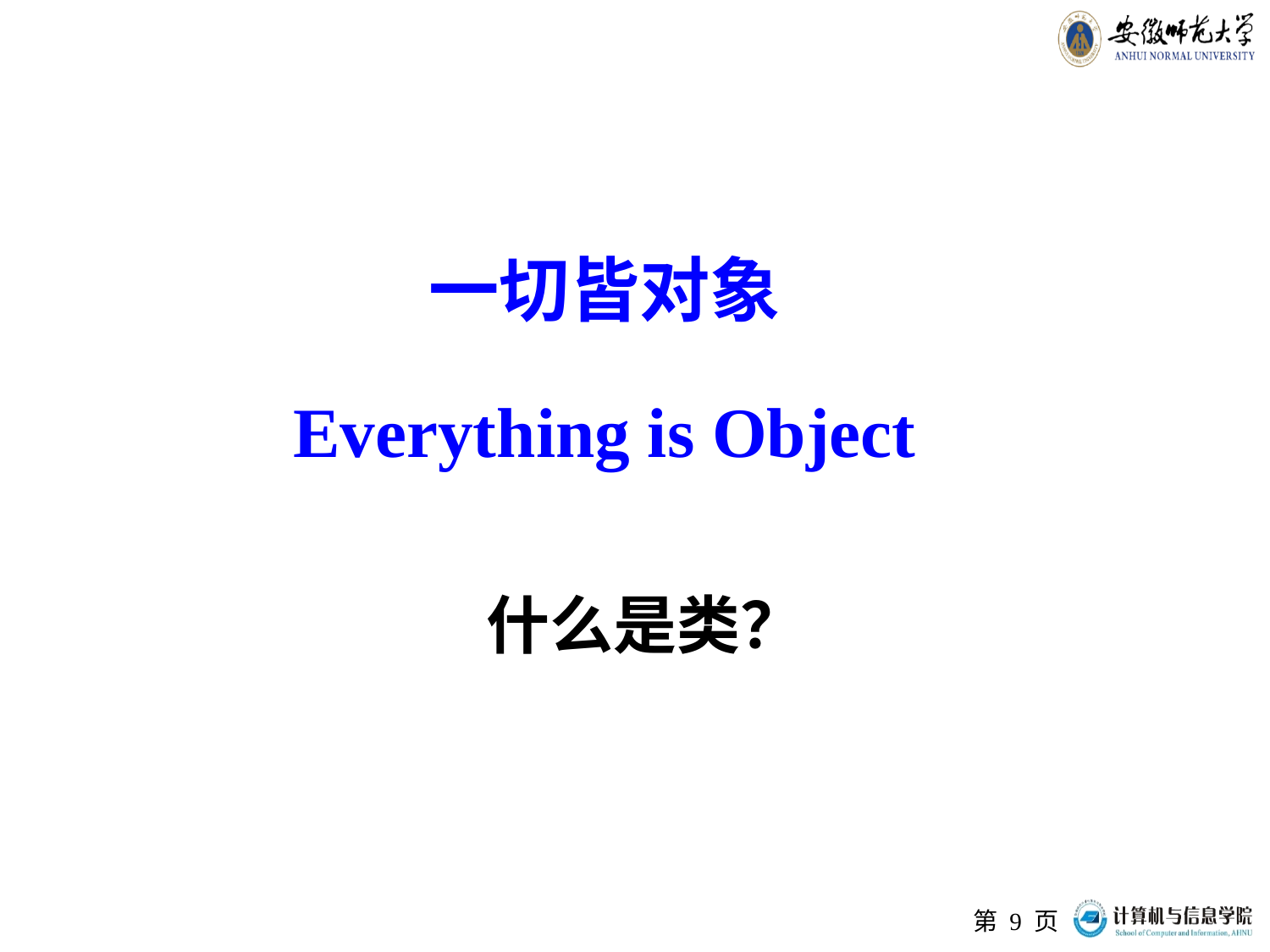

一切皆对象
Everything is Object
# 什么是类？
第 9 页